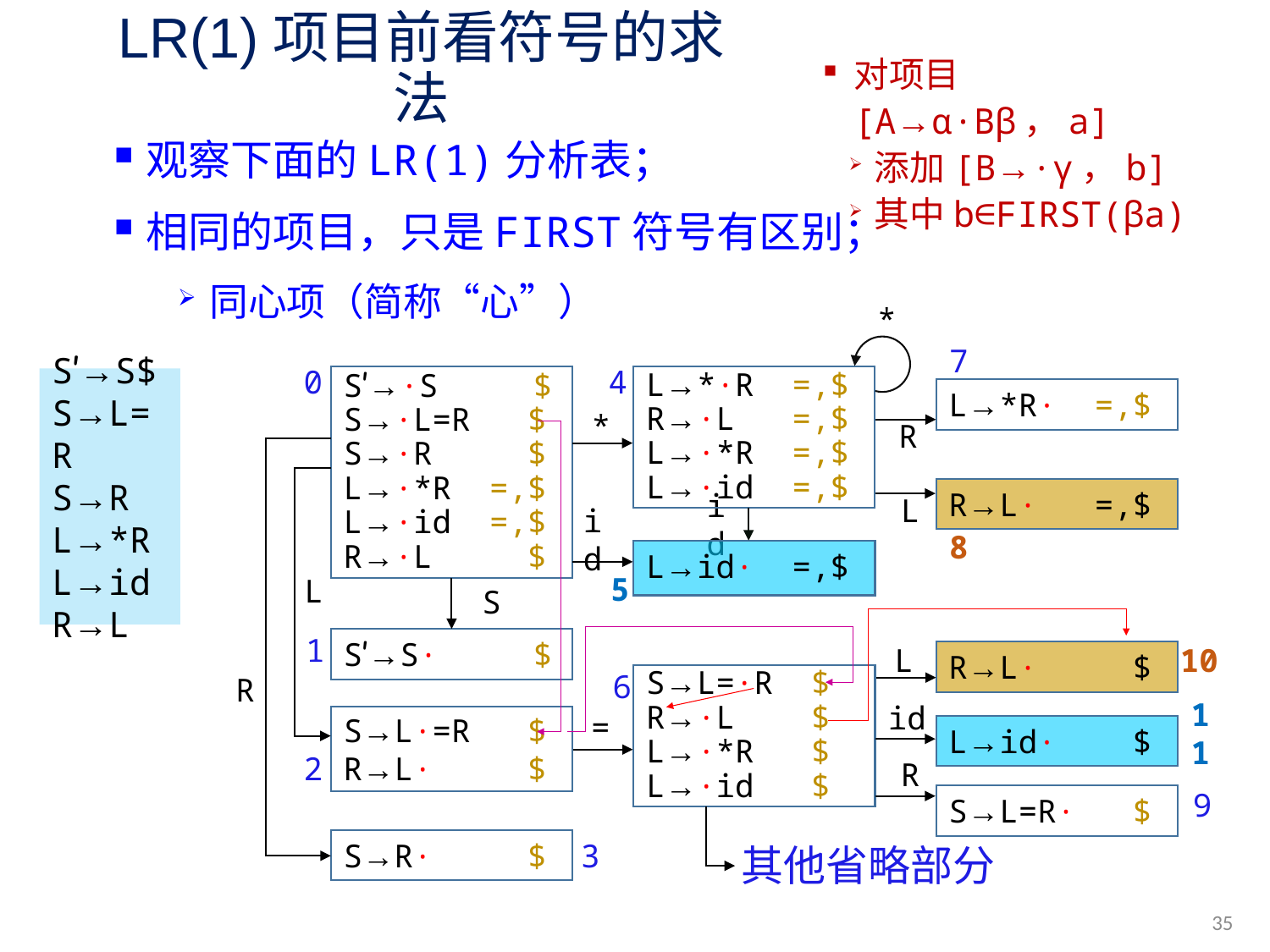

# LR(1)项目前看符号的求法
对项目[A→α·Bβ，a]
添加[B→·γ，b]
其中b∈FIRST(βa)
观察下面的LR(1)分析表；
相同的项目，只是FIRST符号有区别；
同心项（简称“心”）
*
7
0
4
S’→·S     $
S→·L=R   $
S→·R     $
L→·*R  =,$
L→·id  =,$
R→·L     $
L→*·R  =,$
R→·L   =,$
L→·*R  =,$
L→·id  =,$
L→*R·  =,$
*
R
R→L·   =,$
L
id
8
L→id·  =,$
5
L
S
1
S’→S·     $
L
10
R→L·     $
6
R
S→L=·R  $
R→·L    $
L→·*R   $
L→·id   $
id
11
S→L·=R   $
R→L·     $
L→id·    $
2
R
9
S→L=R·   $
3
S→R·     $
其他省略部分
S’→S$
S→L=R
S→R
L→*R
L→id
R→L

id

=
35